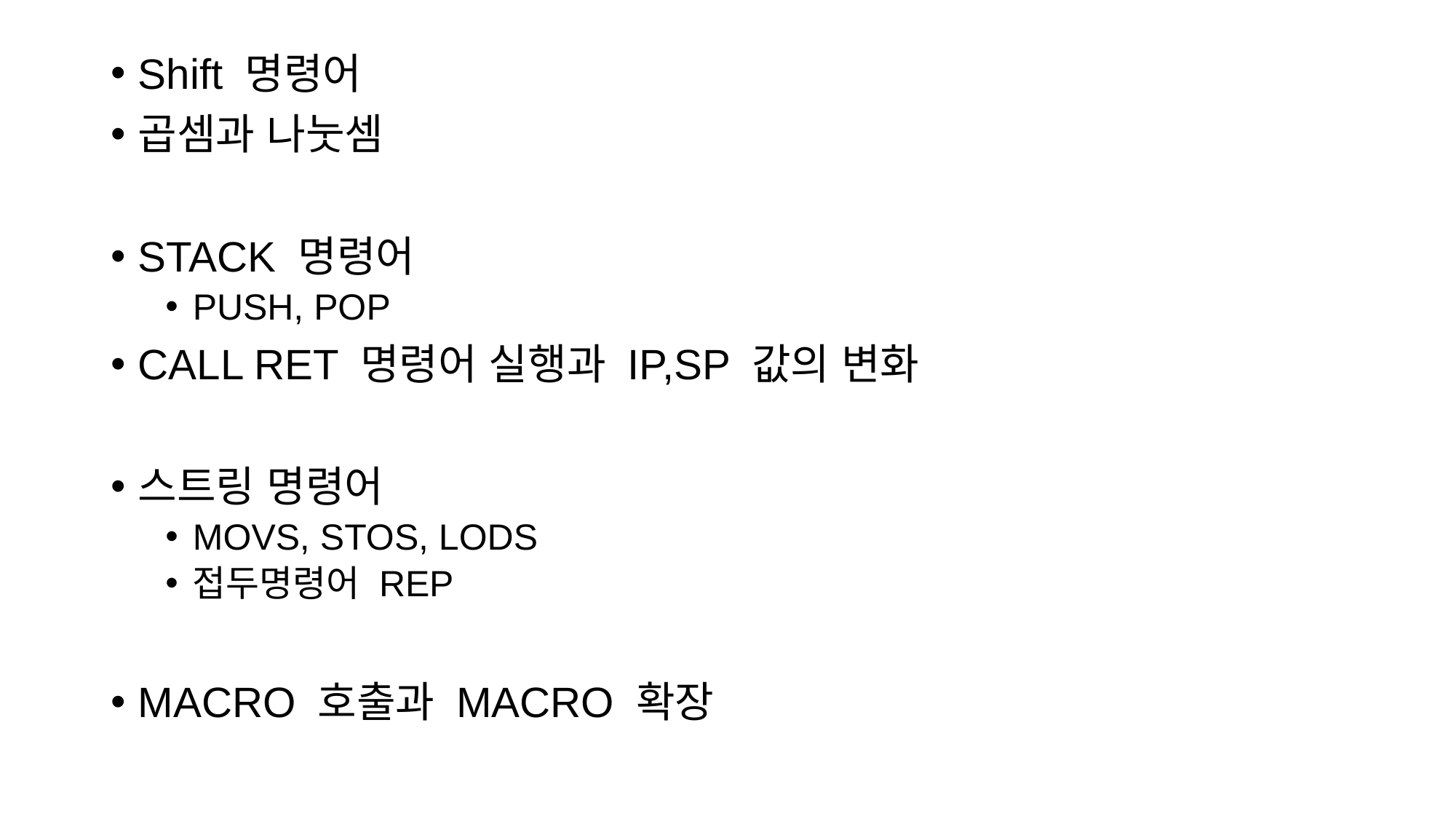

Shift 명령어
곱셈과 나눗셈

STACK 명령어
PUSH, POP
CALL RET 명령어 실행과 IP,SP 값의 변화

스트링 명령어
MOVS, STOS, LODS
접두명령어 REP

MACRO 호출과 MACRO 확장